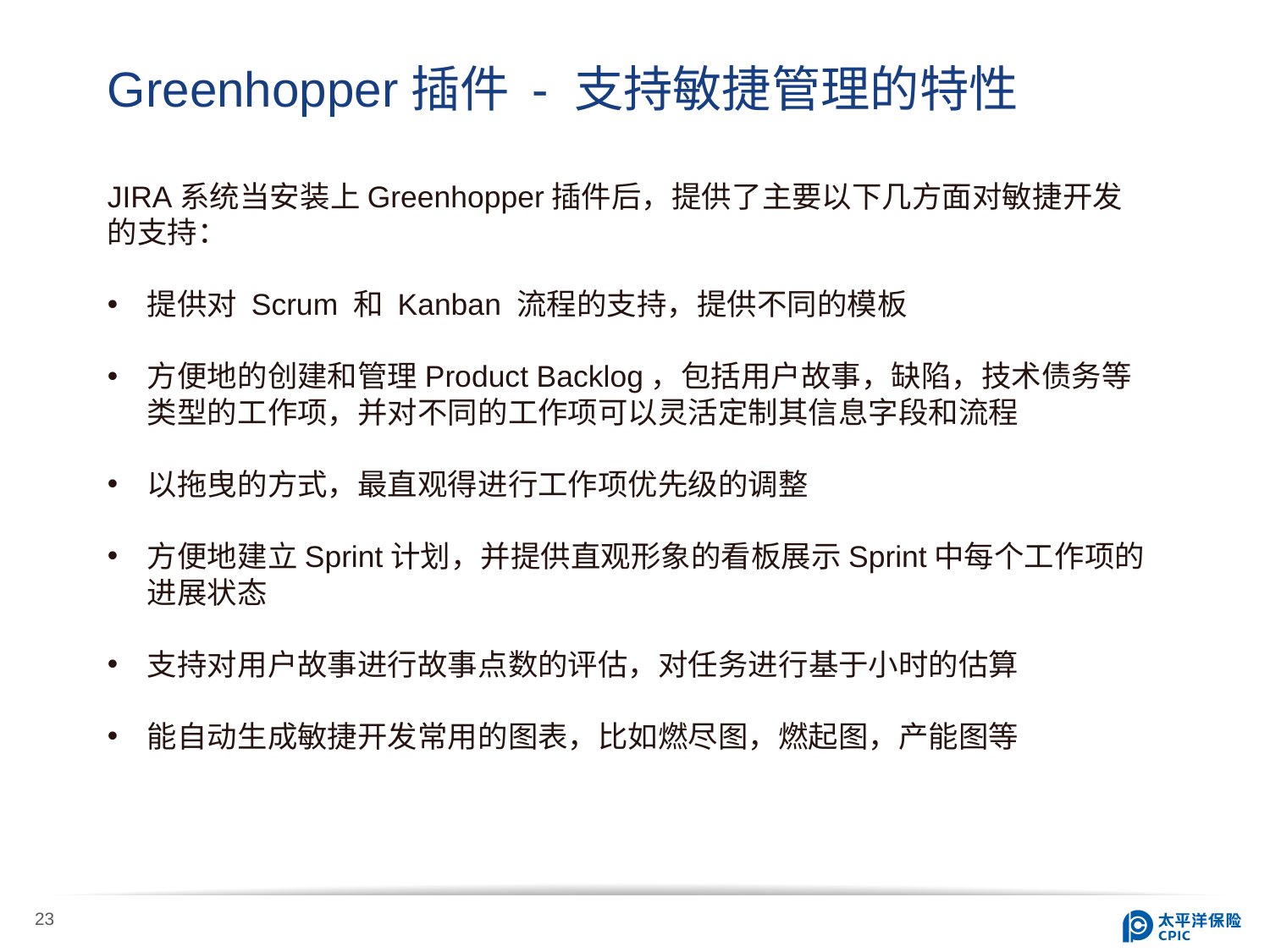

Greenhopper插件 - 支持敏捷管理的特性
JIRA系统当安装上Greenhopper插件后，提供了主要以下几方面对敏捷开发的支持：

提供对 Scrum 和 Kanban 流程的支持，提供不同的模板

方便地的创建和管理Product Backlog，包括用户故事，缺陷，技术债务等类型的工作项，并对不同的工作项可以灵活定制其信息字段和流程

以拖曳的方式，最直观得进行工作项优先级的调整

方便地建立Sprint计划，并提供直观形象的看板展示Sprint中每个工作项的进展状态

支持对用户故事进行故事点数的评估，对任务进行基于小时的估算

能自动生成敏捷开发常用的图表，比如燃尽图，燃起图，产能图等